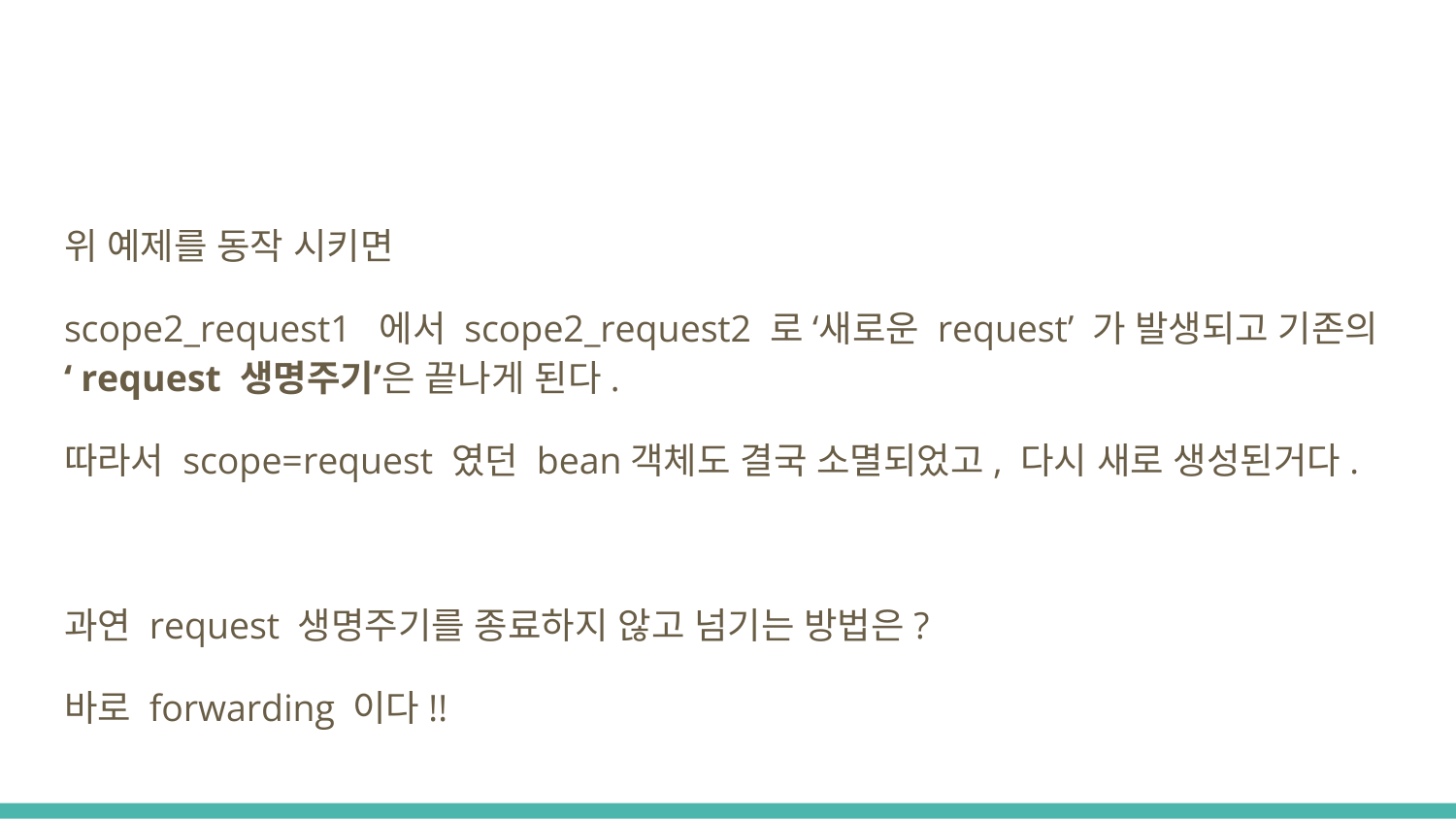

#
위 예제를 동작 시키면
scope2_request1  에서 scope2_request2 로 ‘새로운 request’ 가 발생되고 기존의 ‘request 생명주기’은 끝나게 된다.
따라서 scope=request 였던 bean객체도 결국 소멸되었고, 다시 새로 생성된거다.

과연 request 생명주기를 종료하지 않고 넘기는 방법은?
바로 forwarding 이다!!